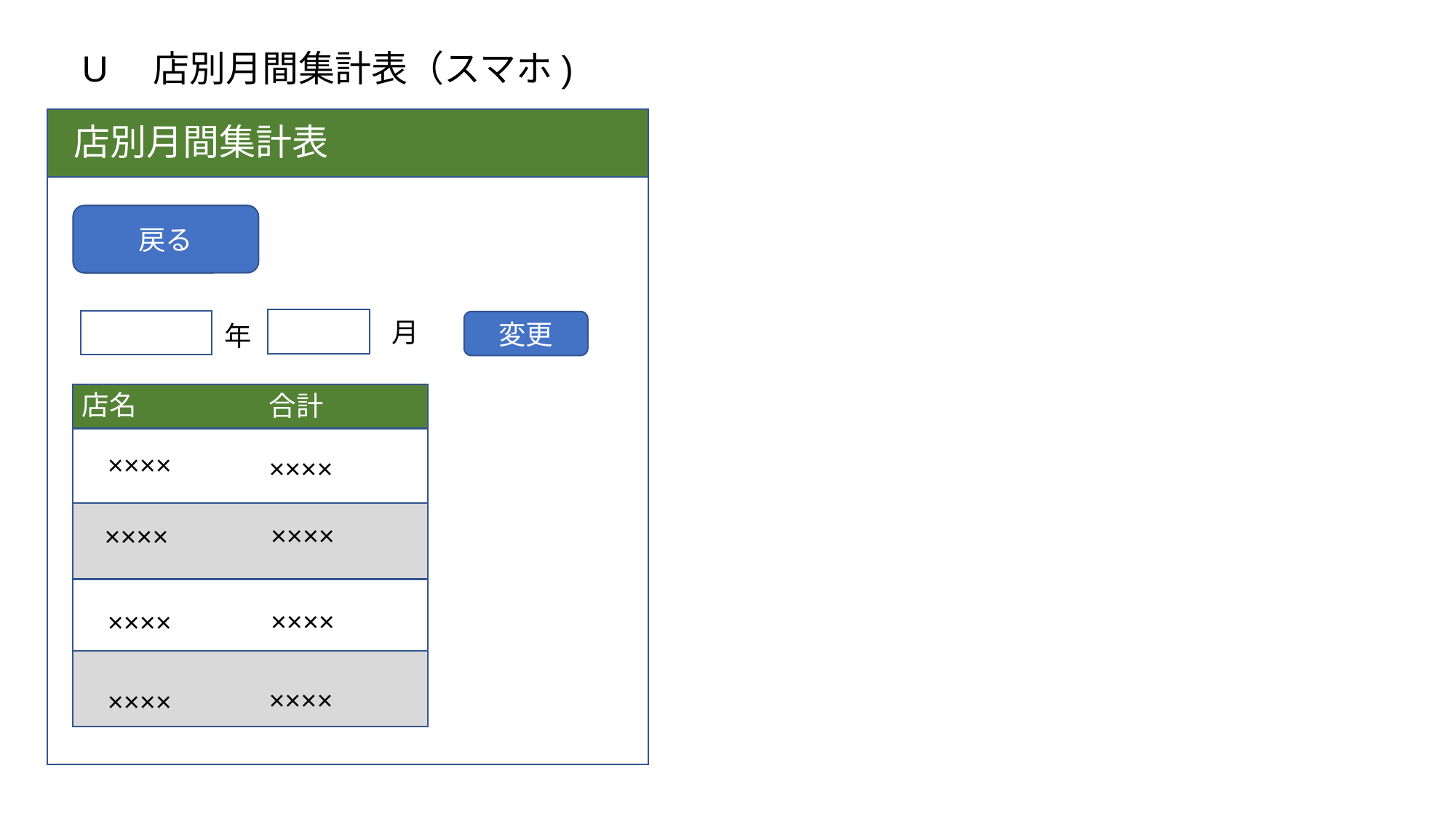

U　店別月間集計表（スマホ)

店別月間集計表
戻る
月

変更
年
店名
合計

××××
××××

××××
××××

××××
××××

××××
××××